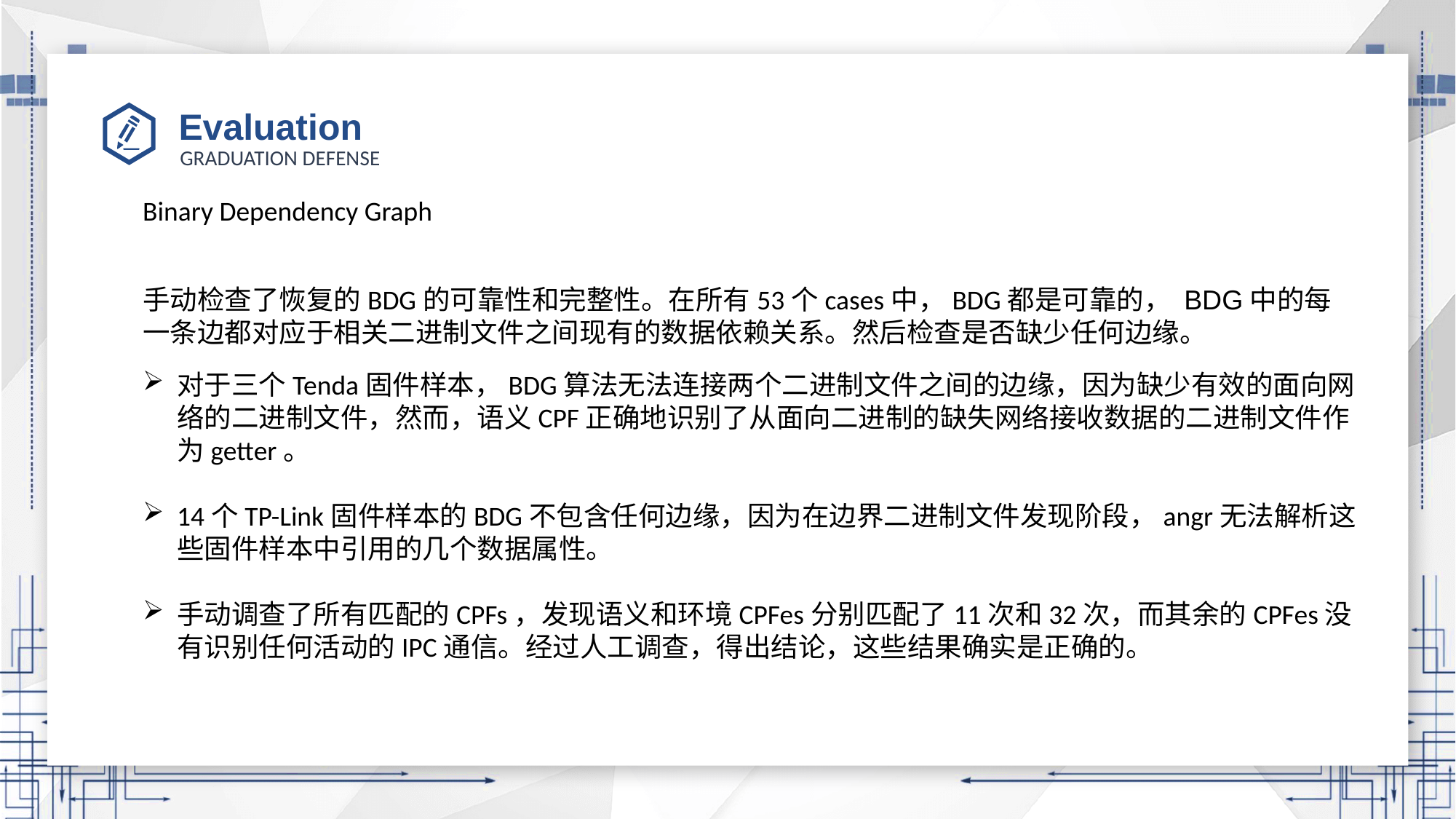

# Evaluation
Binary Dependency Graph
手动检查了恢复的BDG的可靠性和完整性。在所有53个cases中，BDG都是可靠的， BDG中的每一条边都对应于相关二进制文件之间现有的数据依赖关系。然后检查是否缺少任何边缘。
对于三个Tenda固件样本，BDG算法无法连接两个二进制文件之间的边缘，因为缺少有效的面向网络的二进制文件，然而，语义CPF正确地识别了从面向二进制的缺失网络接收数据的二进制文件作为getter。

14个TP-Link固件样本的BDG不包含任何边缘，因为在边界二进制文件发现阶段，angr无法解析这些固件样本中引用的几个数据属性。

手动调查了所有匹配的CPFs，发现语义和环境CPFes分别匹配了11次和32次，而其余的CPFes没有识别任何活动的IPC通信。经过人工调查，得出结论，这些结果确实是正确的。